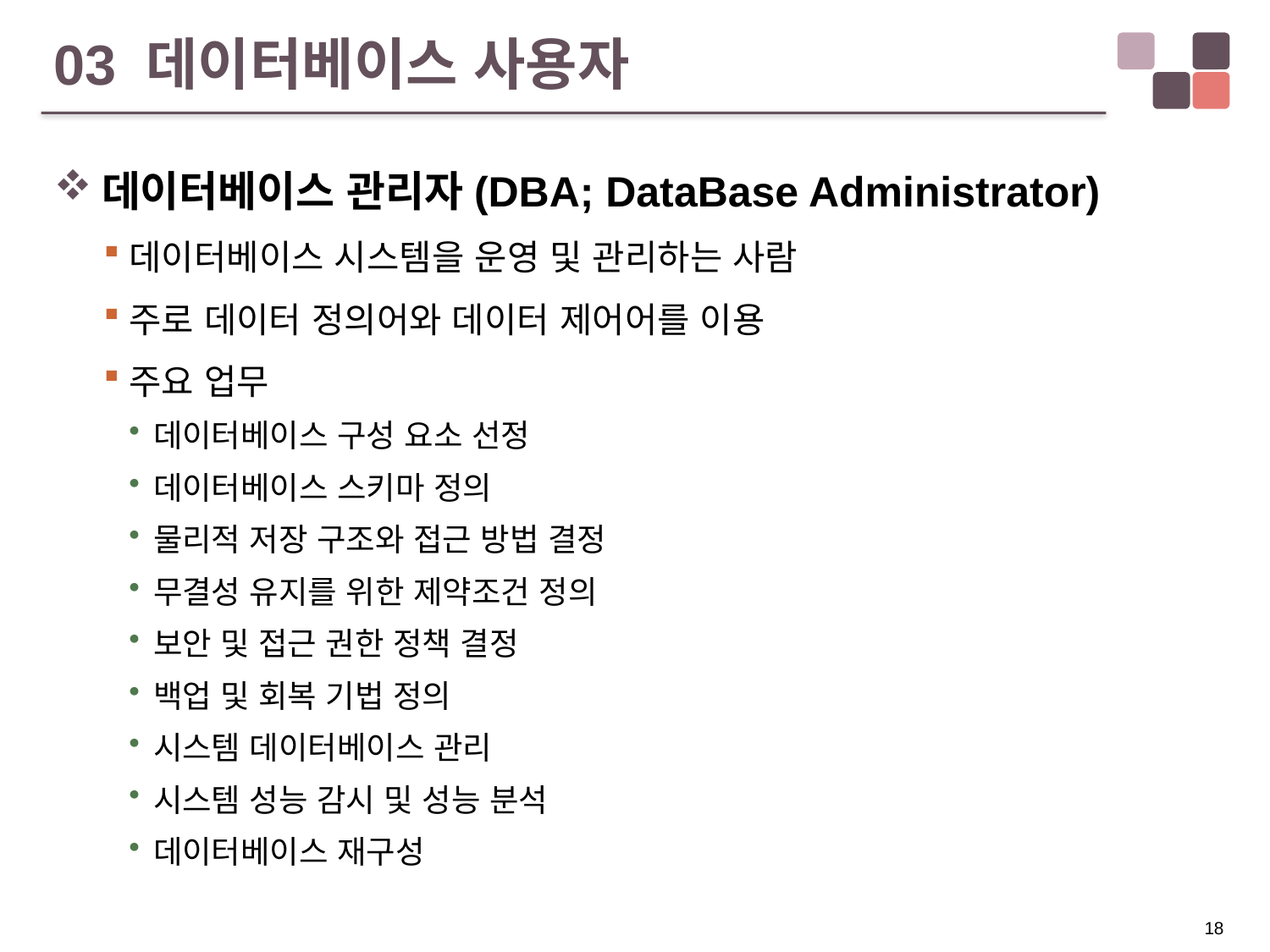

# 03 데이터베이스 사용자
데이터베이스 관리자(DBA; DataBase Administrator)
데이터베이스 시스템을 운영 및 관리하는 사람
주로 데이터 정의어와 데이터 제어어를 이용
주요 업무
데이터베이스 구성 요소 선정
데이터베이스 스키마 정의
물리적 저장 구조와 접근 방법 결정
무결성 유지를 위한 제약조건 정의
보안 및 접근 권한 정책 결정
백업 및 회복 기법 정의
시스템 데이터베이스 관리
시스템 성능 감시 및 성능 분석
데이터베이스 재구성